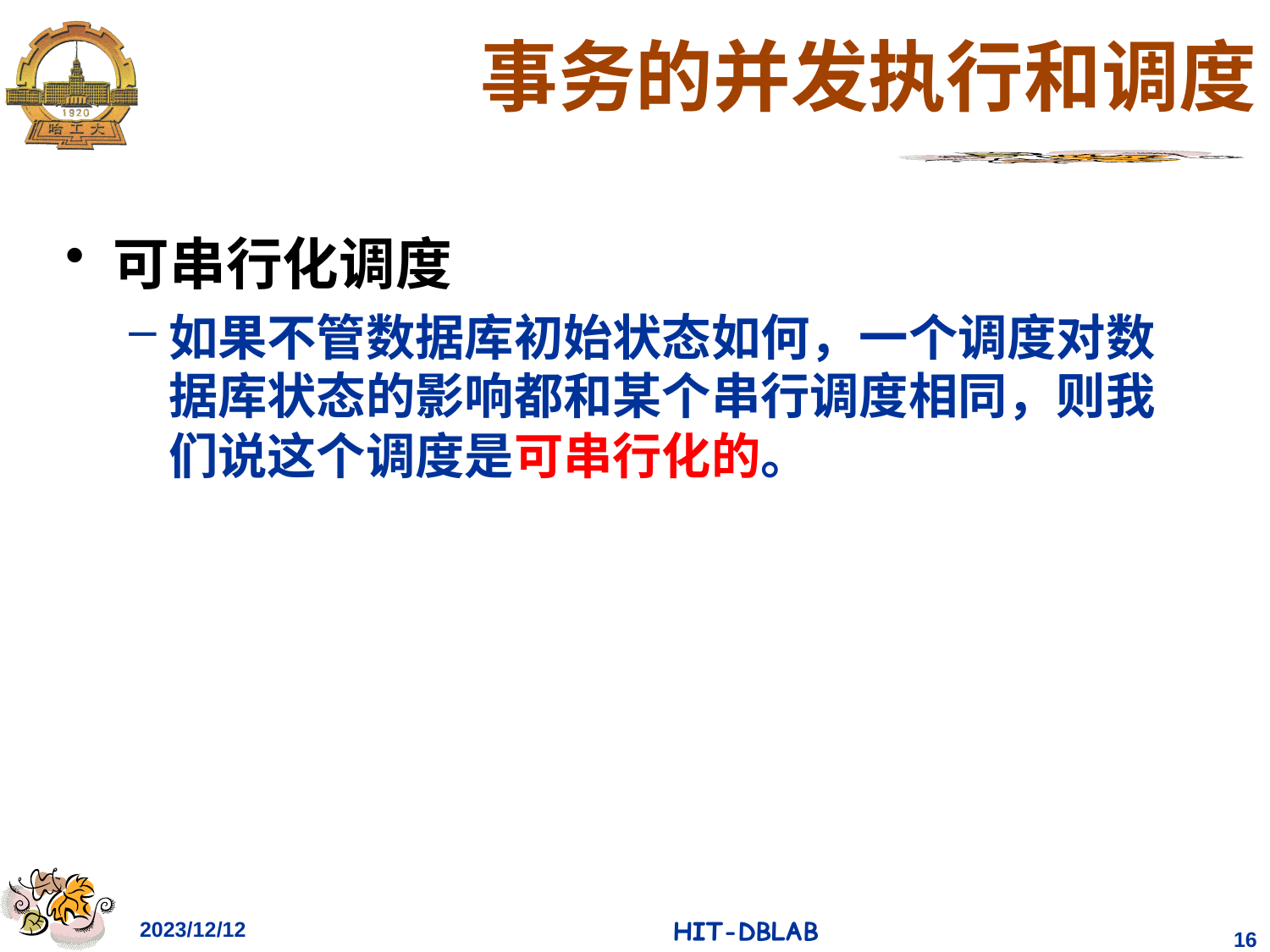

# 事务的并发执行和调度
可串行化调度
如果不管数据库初始状态如何，一个调度对数据库状态的影响都和某个串行调度相同，则我们说这个调度是可串行化的。
2023/12/12
HIT-DBLAB
16